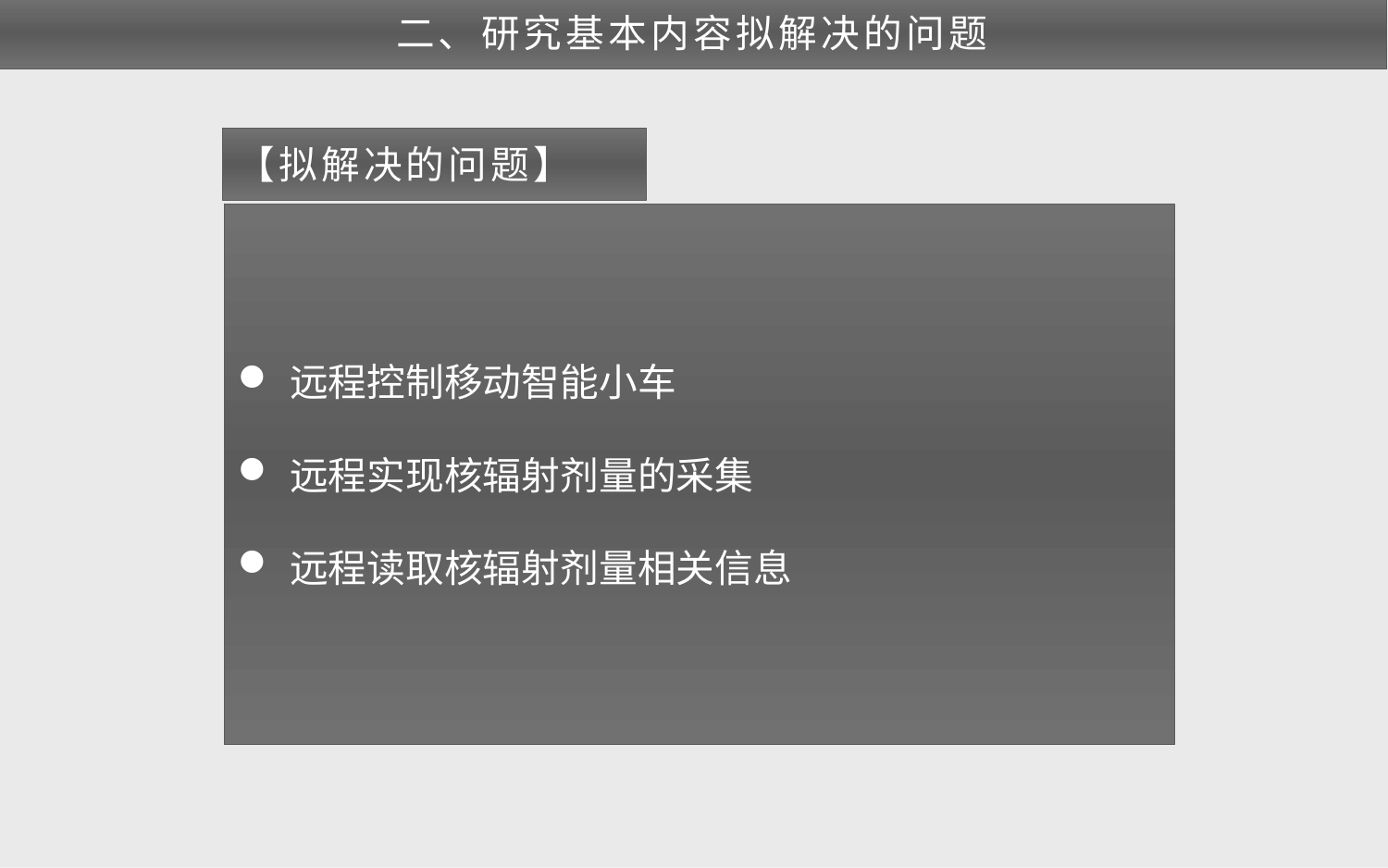

二、研究基本内容拟解决的问题
【拟解决的问题】
远程控制移动智能小车

远程实现核辐射剂量的采集

远程读取核辐射剂量相关信息